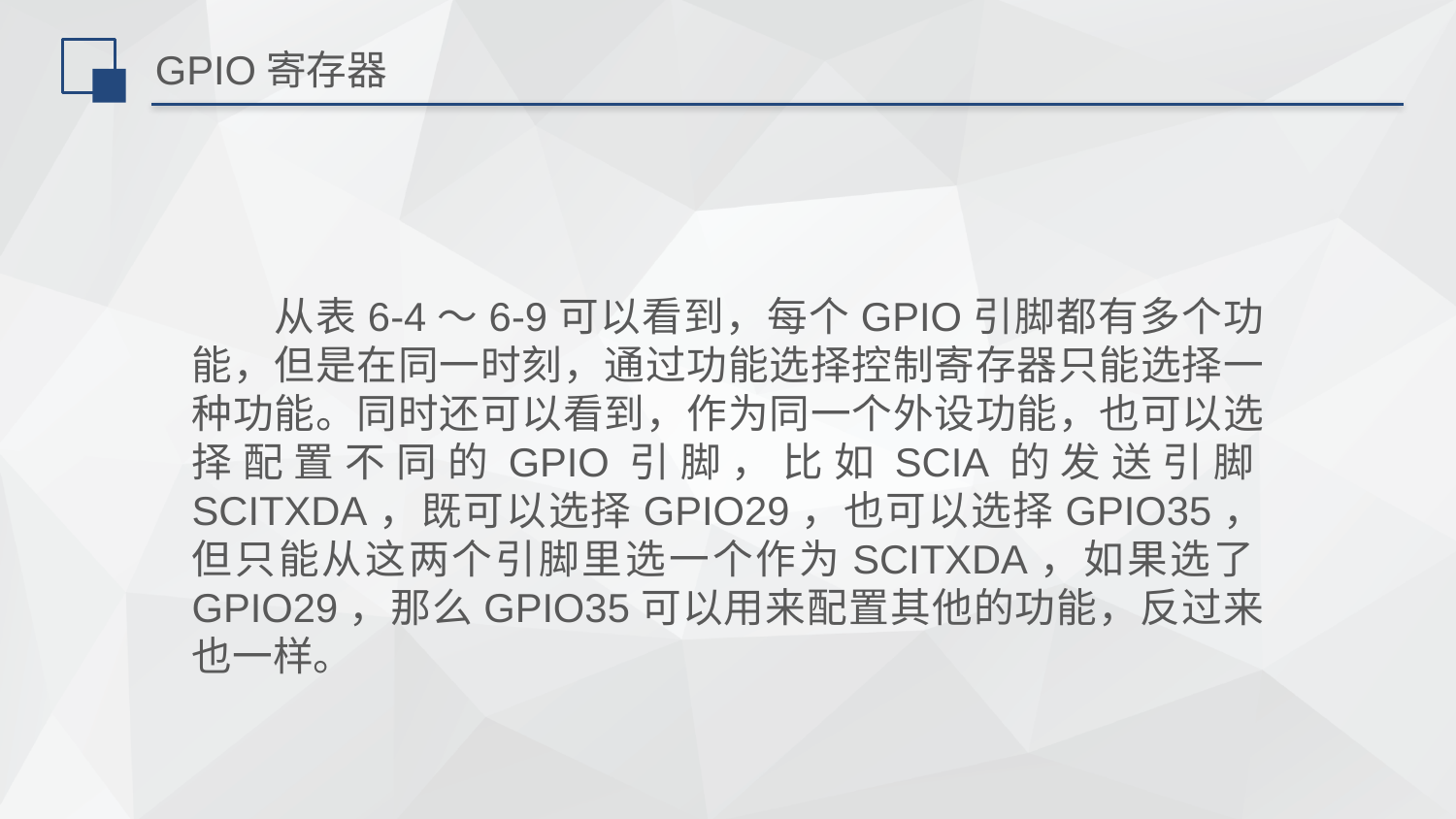

# GPIO寄存器
       从表6-4～6-9可以看到，每个GPIO引脚都有多个功能，但是在同一时刻，通过功能选择控制寄存器只能选择一种功能。同时还可以看到，作为同一个外设功能，也可以选择配置不同的GPIO引脚，比如SCIA的发送引脚SCITXDA，既可以选择GPIO29，也可以选择GPIO35，但只能从这两个引脚里选一个作为SCITXDA，如果选了GPIO29，那么GPIO35可以用来配置其他的功能，反过来也一样。